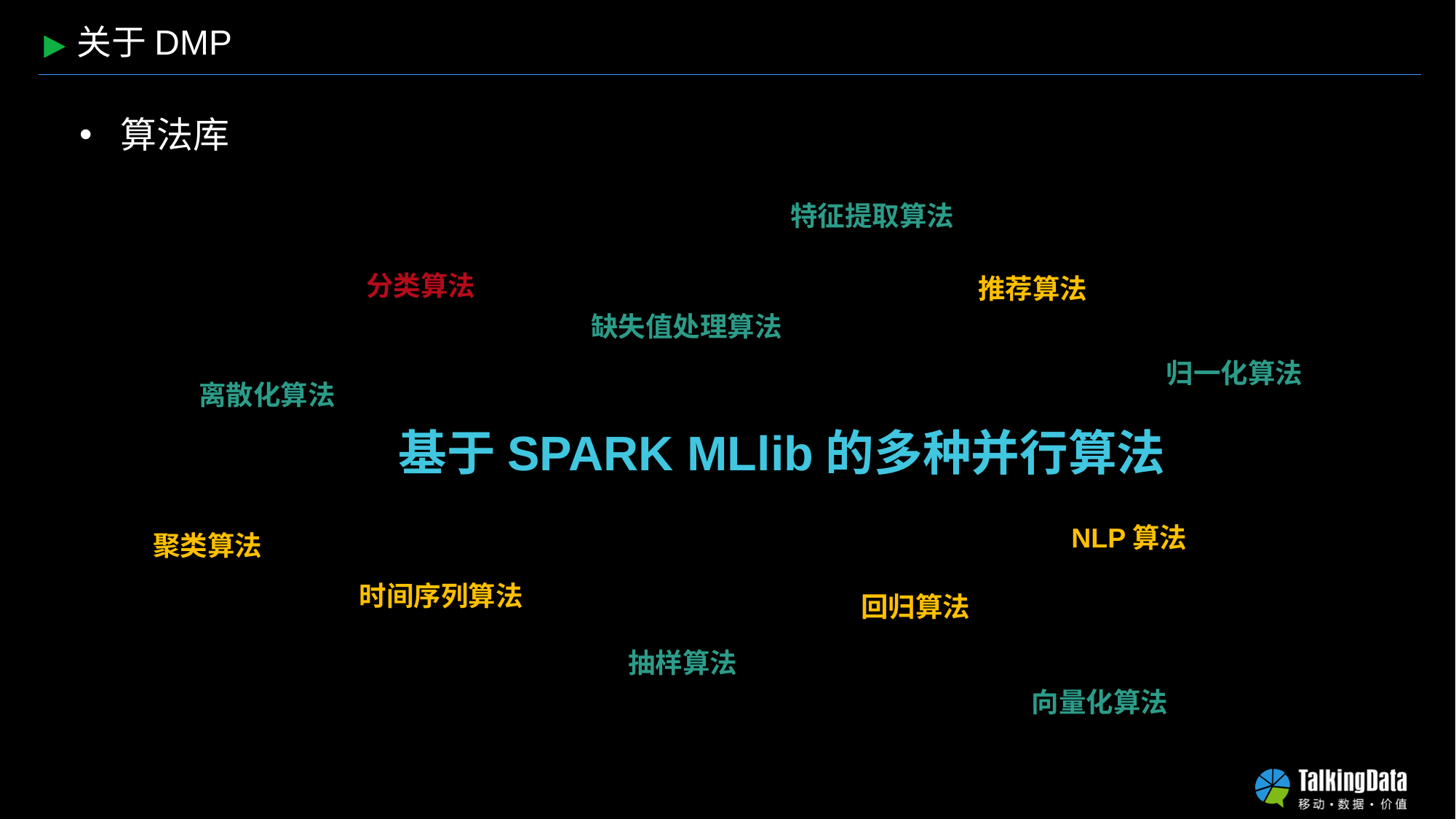

关于DMP
算法库
特征提取算法
分类算法
推荐算法
缺失值处理算法
归一化算法
离散化算法
基于SPARK MLlib的多种并行算法
NLP算法
聚类算法
时间序列算法
回归算法
抽样算法
向量化算法